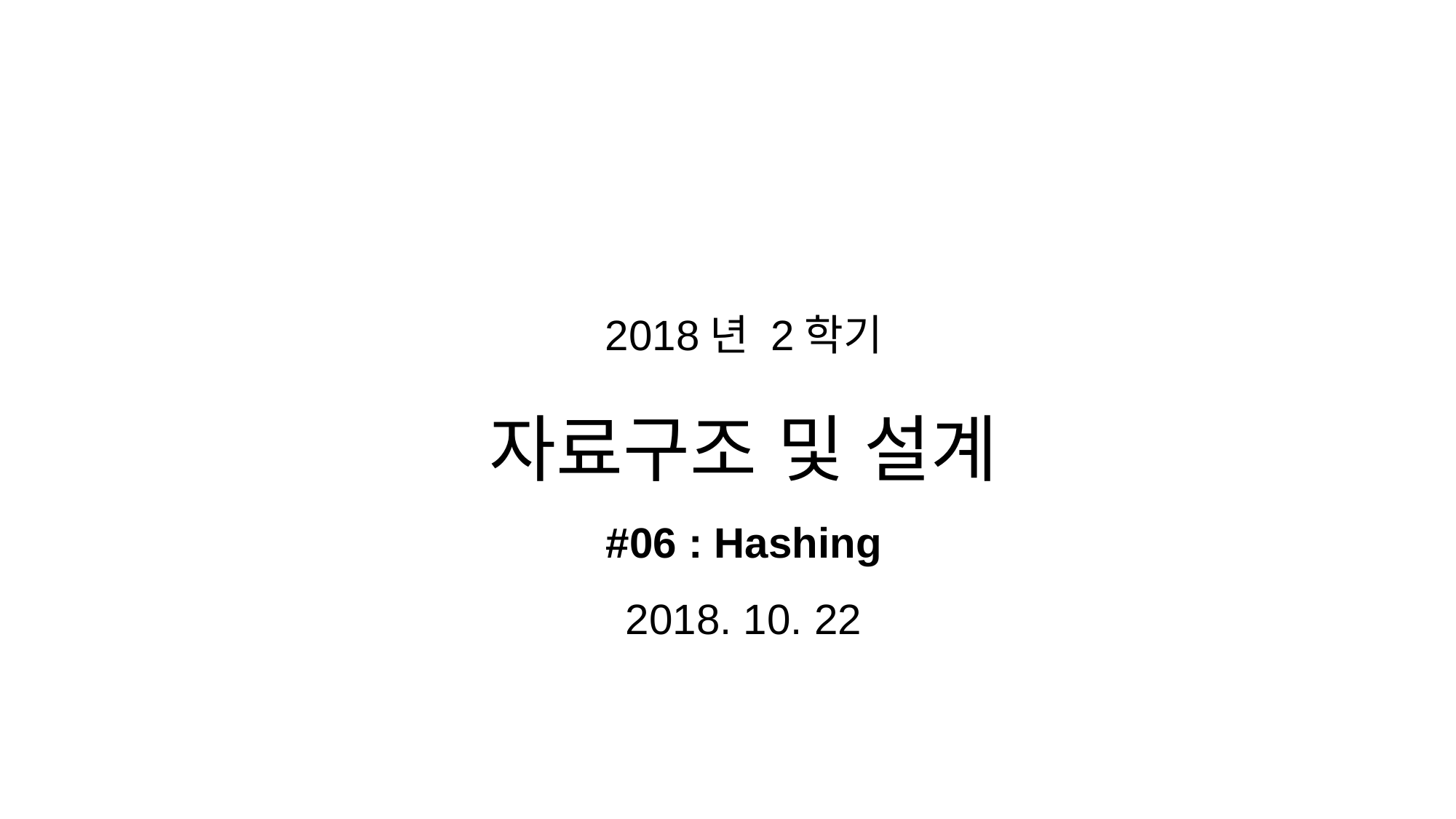

# 2018년 2학기 자료구조 및 설계 #06 : Hashing 2018. 10. 22